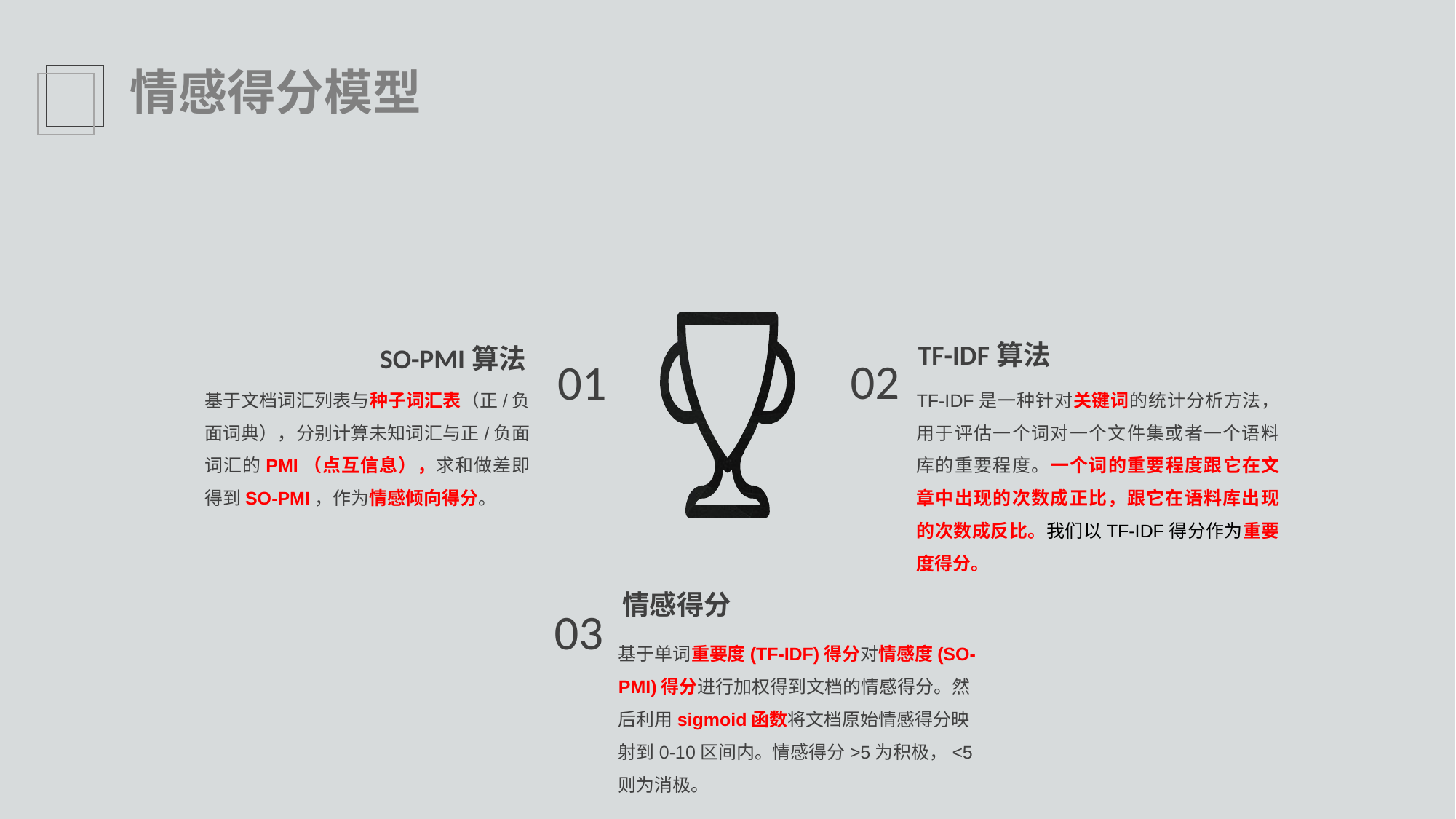

情感得分模型

TF-IDF算法
02

SO-PMI算法
01
基于文档词汇列表与种子词汇表（正/负面词典），分别计算未知词汇与正/负面词汇的PMI（点互信息），求和做差即得到SO-PMI，作为情感倾向得分。
TF-IDF是一种针对关键词的统计分析方法，用于评估一个词对一个文件集或者一个语料库的重要程度。一个词的重要程度跟它在文章中出现的次数成正比，跟它在语料库出现的次数成反比。我们以TF-IDF得分作为重要度得分。
情感得分
03
基于单词重要度(TF-IDF)得分对情感度(SO-PMI)得分进行加权得到文档的情感得分。然后利用sigmoid函数将文档原始情感得分映射到0-10区间内。情感得分>5为积极，<5则为消极。